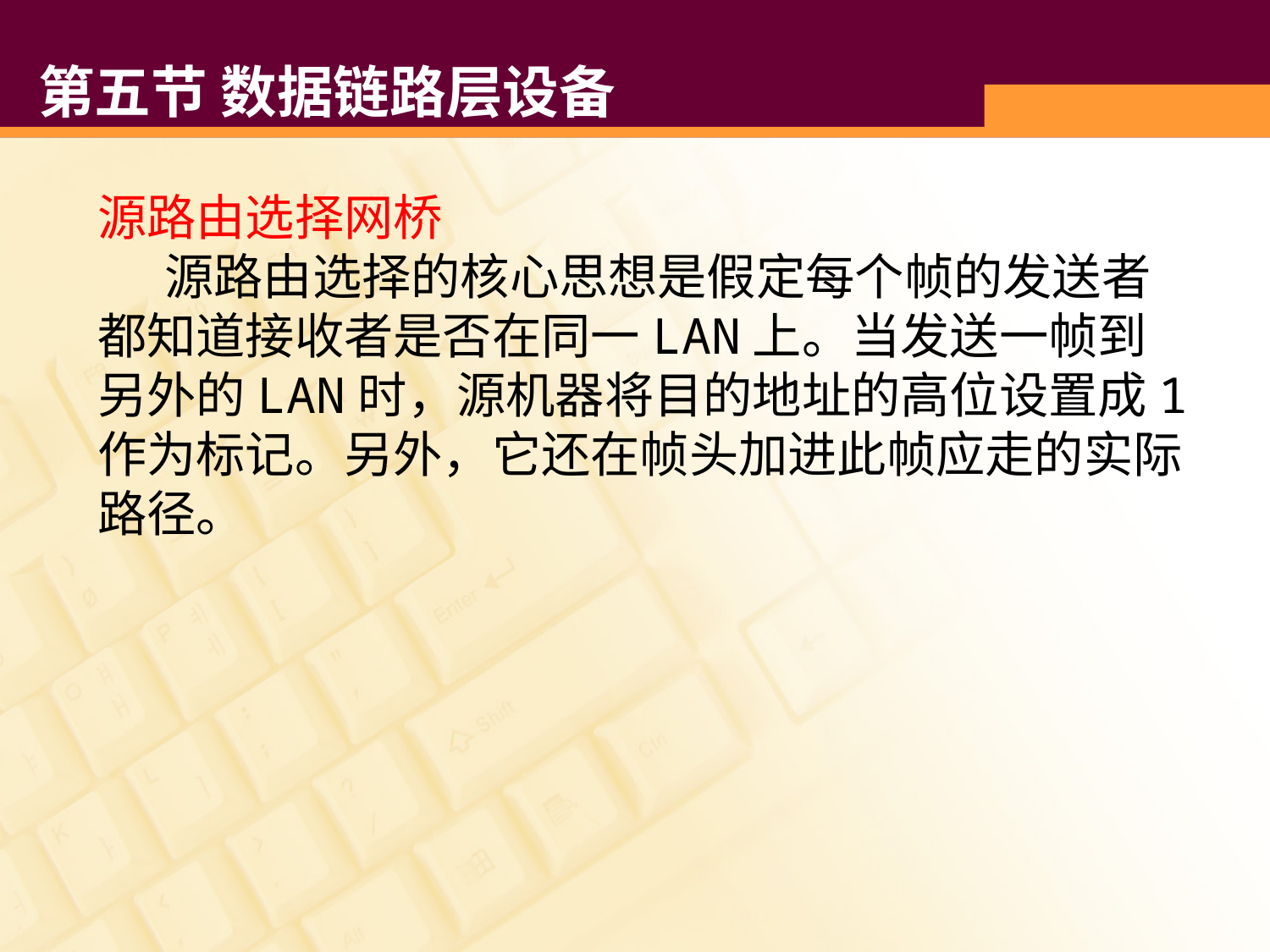

# 第五节 数据链路层设备
源路由选择网桥
     源路由选择的核心思想是假定每个帧的发送者都知道接收者是否在同一LAN上。当发送一帧到另外的LAN时，源机器将目的地址的高位设置成1作为标记。另外，它还在帧头加进此帧应走的实际路径。